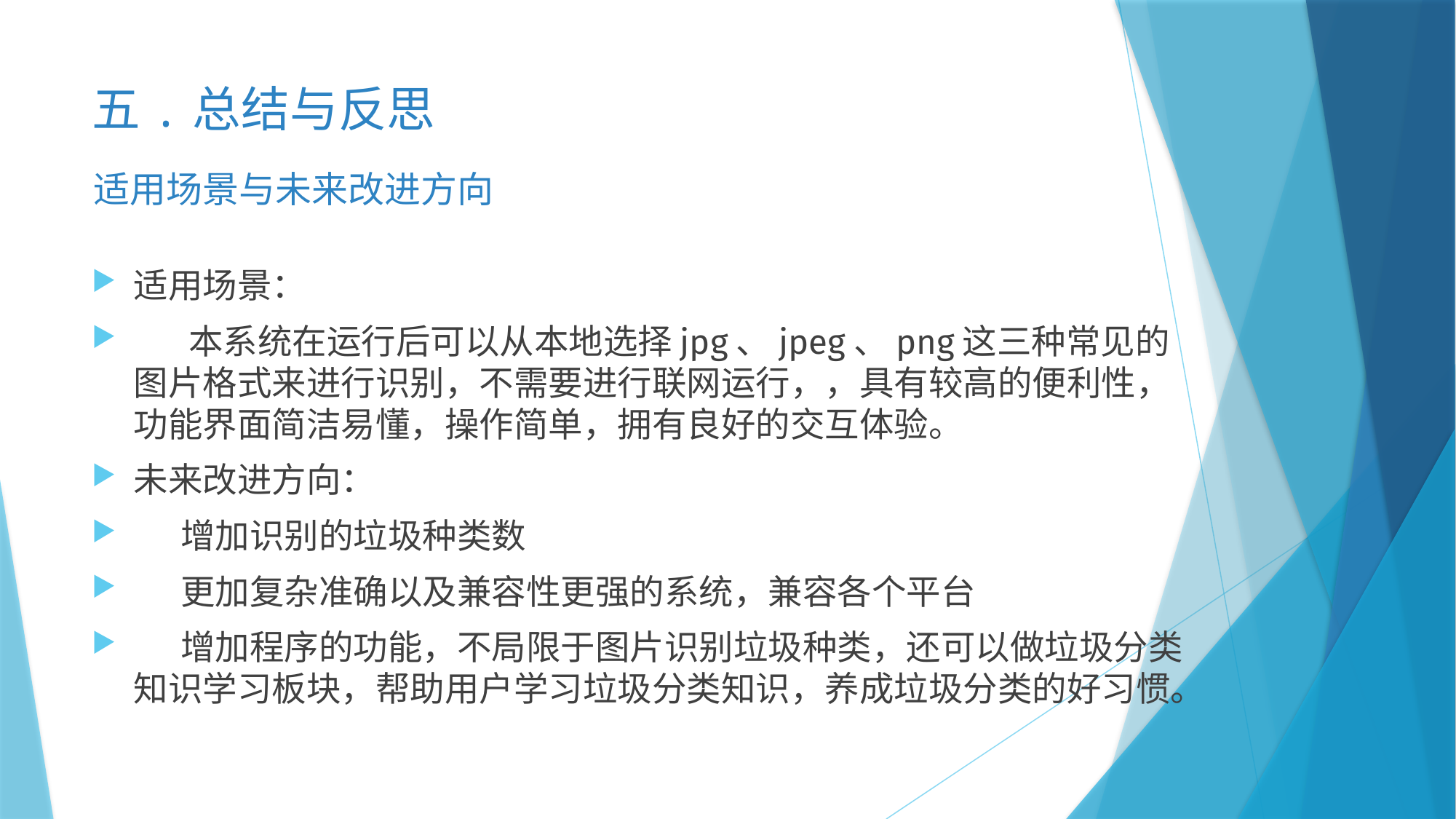

# 五.总结与反思
适用场景与未来改进方向
适用场景：
      本系统在运行后可以从本地选择jpg、jpeg、png这三种常见的图片格式来进行识别，不需要进行联网运行，，具有较高的便利性，功能界面简洁易懂，操作简单，拥有良好的交互体验。
未来改进方向：
     增加识别的垃圾种类数
     更加复杂准确以及兼容性更强的系统，兼容各个平台
     增加程序的功能，不局限于图片识别垃圾种类，还可以做垃圾分类知识学习板块，帮助用户学习垃圾分类知识，养成垃圾分类的好习惯。